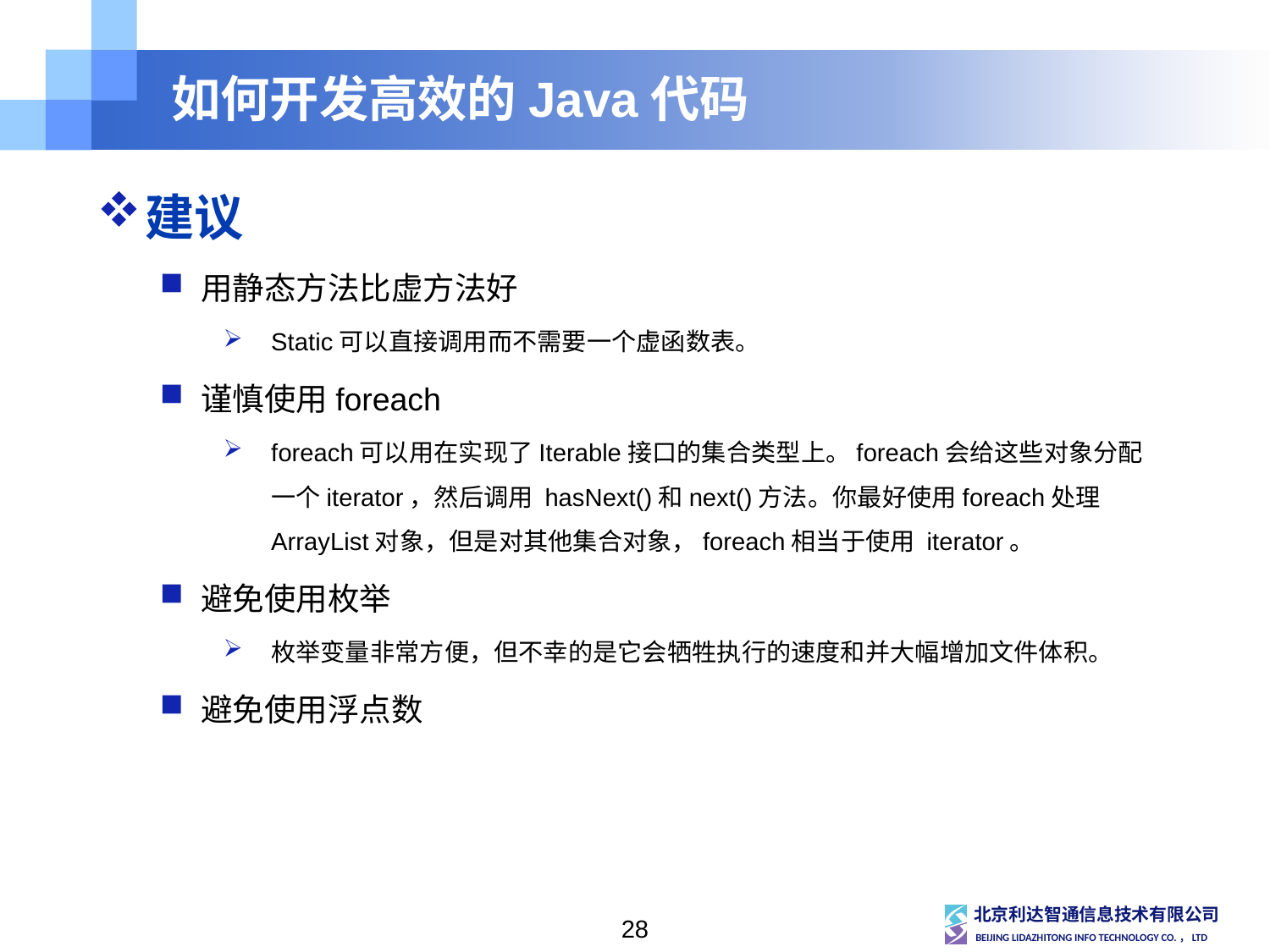

# 如何开发高效的Java代码
建议
用静态方法比虚方法好
Static可以直接调用而不需要一个虚函数表。
谨慎使用foreach
foreach可以用在实现了Iterable接口的集合类型上。foreach会给这些对象分配一个iterator，然后调用 hasNext()和next()方法。你最好使用foreach处理ArrayList对象，但是对其他集合对象，foreach相当于使用 iterator。
避免使用枚举
枚举变量非常方便，但不幸的是它会牺牲执行的速度和并大幅增加文件体积。
避免使用浮点数
28